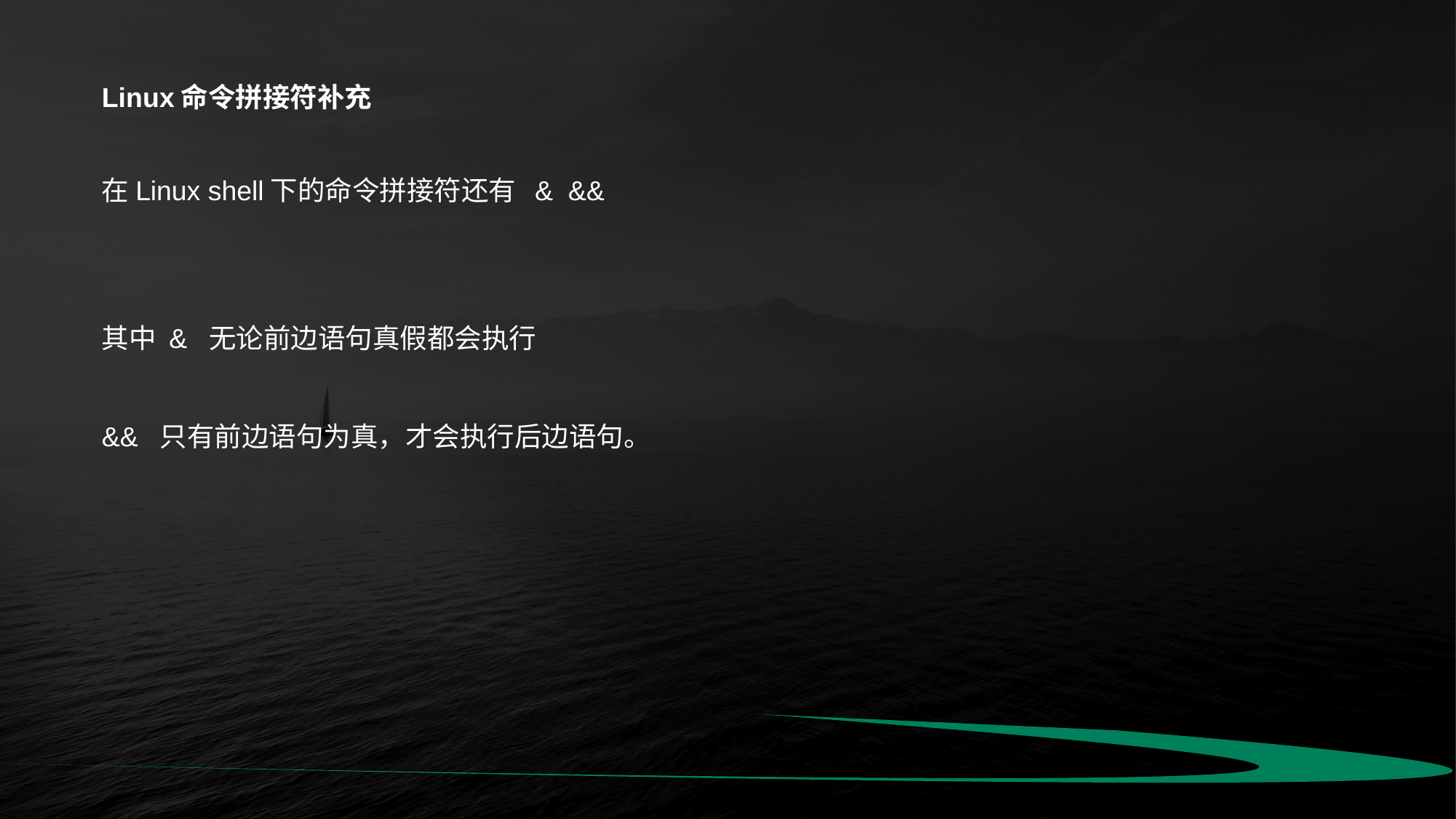

Linux命令拼接符补充
在Linux shell下的命令拼接符还有  &  &&
其中 &  无论前边语句真假都会执行

&&  只有前边语句为真，才会执行后边语句。